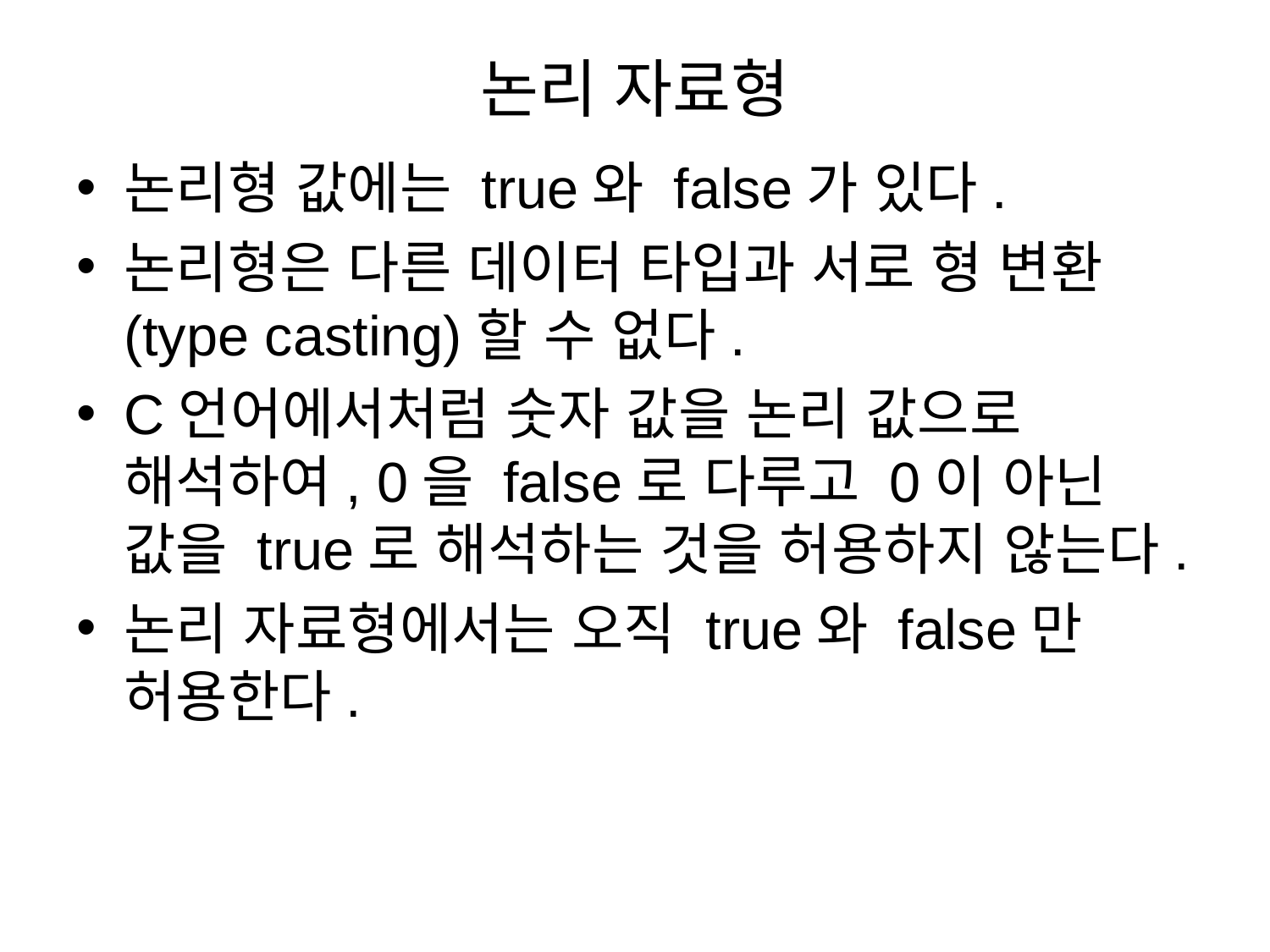

# 논리 자료형
논리형 값에는 true와 false가 있다.
논리형은 다른 데이터 타입과 서로 형 변환(type casting)할 수 없다.
C언어에서처럼 숫자 값을 논리 값으로 해석하여, 0을 false로 다루고 0이 아닌 값을 true로 해석하는 것을 허용하지 않는다.
논리 자료형에서는 오직 true와 false만 허용한다.